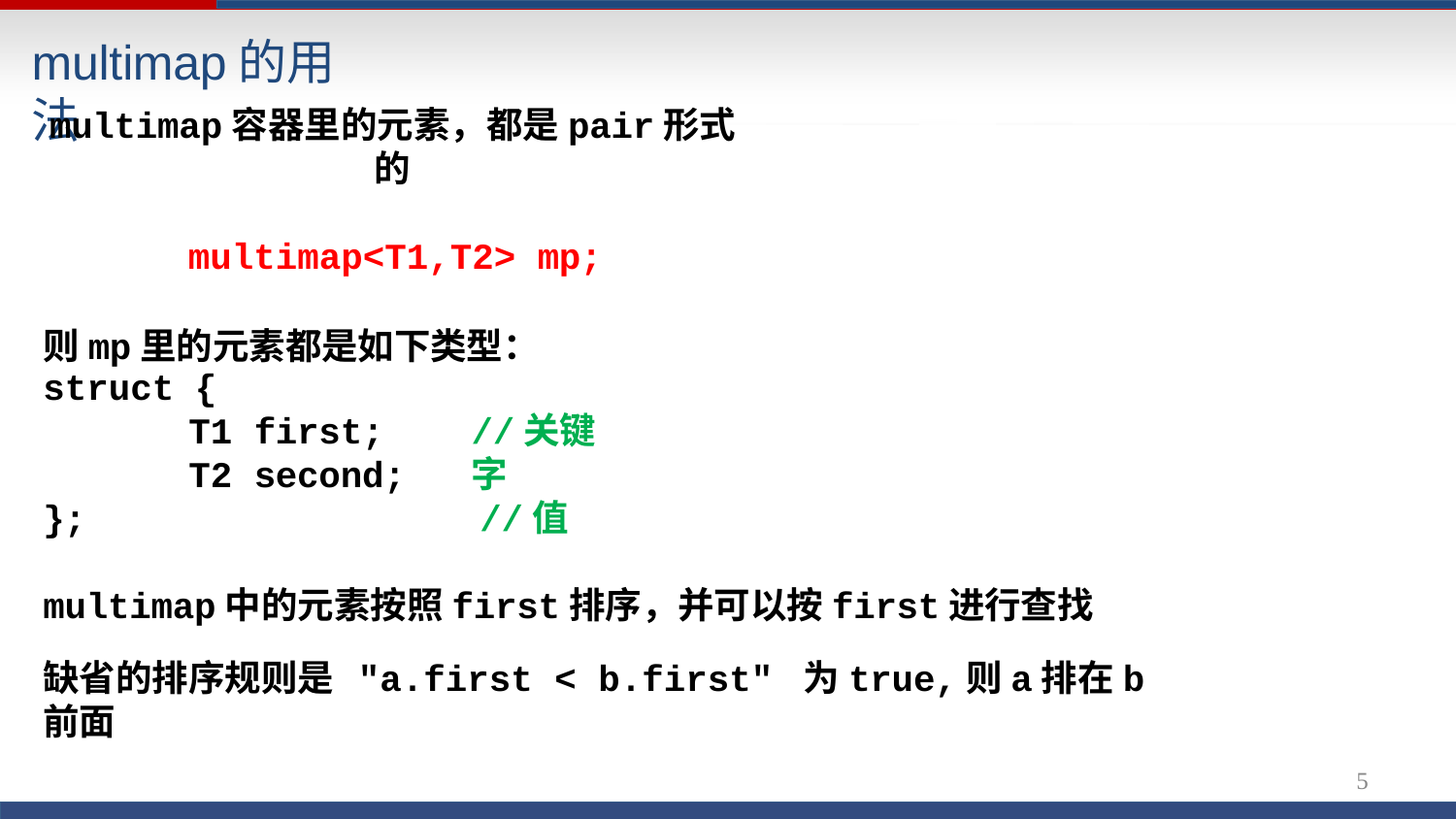

# multimap的用法
multimap容器里的元素，都是pair形式的
multimap<T1,T2> mp;

则mp里的元素都是如下类型：
struct {
T1 first; T2 second;
};
//关键字
//值
multimap中的元素按照first排序，并可以按first进行查找

缺省的排序规则是	"a.first < b.first" 为true,则a排在b前面
5